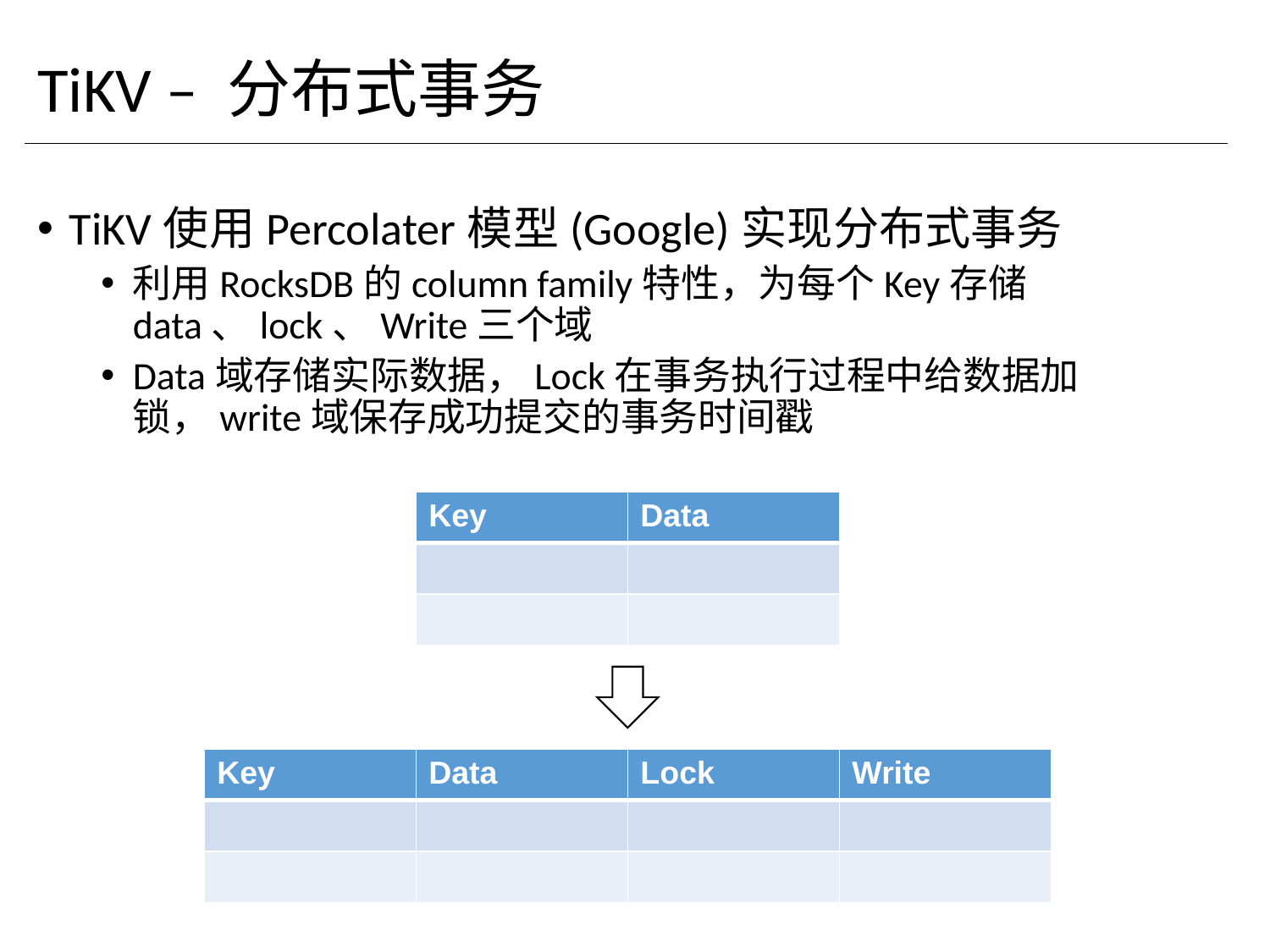

# TiKV – 分布式事务
TiKV使用Percolater模型(Google)实现分布式事务
利用RocksDB的column family特性，为每个Key存储data、lock、Write三个域
Data域存储实际数据，Lock在事务执行过程中给数据加锁，write域保存成功提交的事务时间戳
| Key | Data |
| --- | --- |
|  |  |
|  |  |

| Key | Data | Lock | Write |
| --- | --- | --- | --- |
|  |  |  |  |
|  |  |  |  |